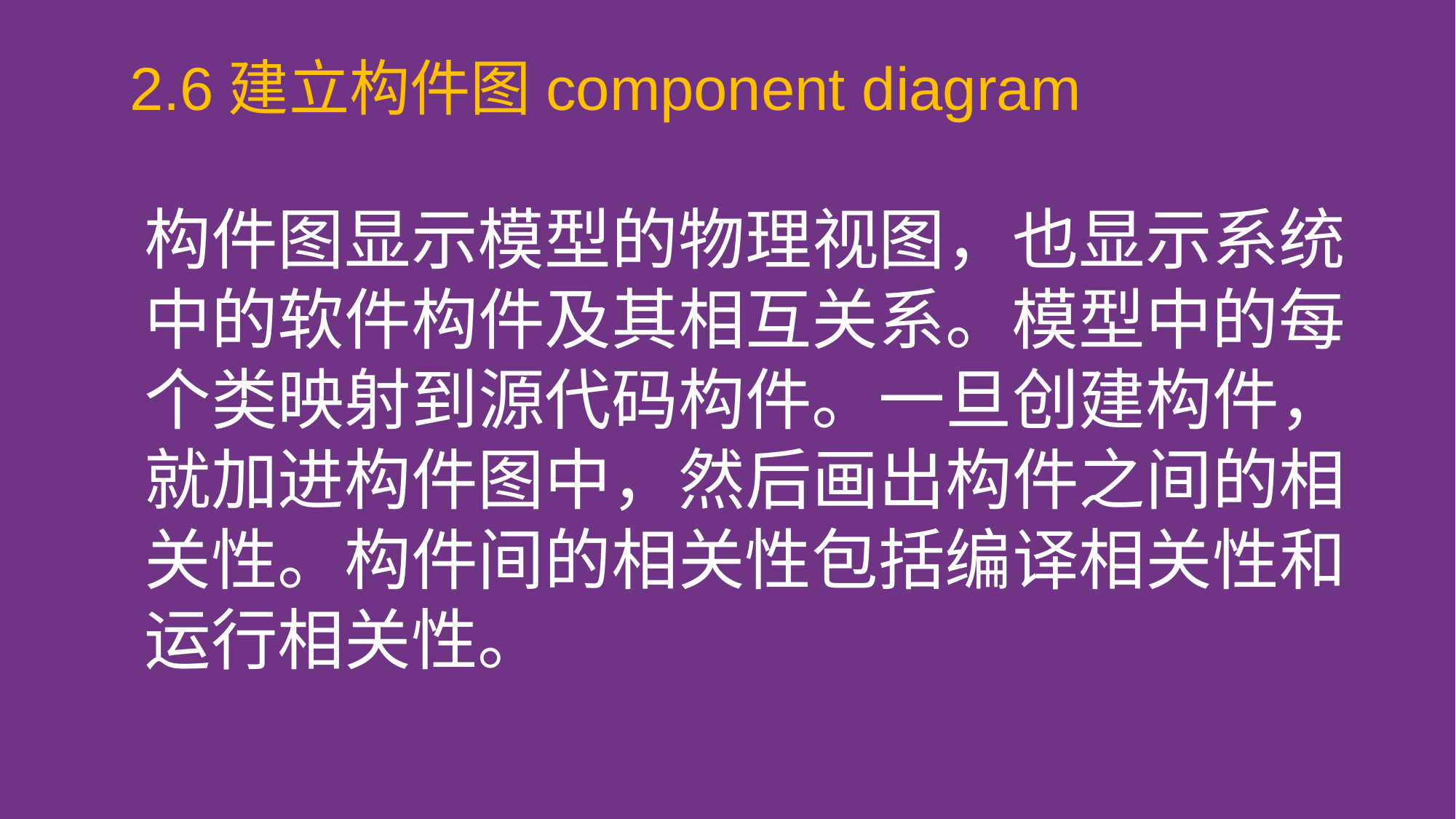

2.6建立构件图component diagram
构件图显示模型的物理视图，也显示系统中的软件构件及其相互关系。模型中的每个类映射到源代码构件。一旦创建构件，就加进构件图中，然后画出构件之间的相关性。构件间的相关性包括编译相关性和运行相关性。